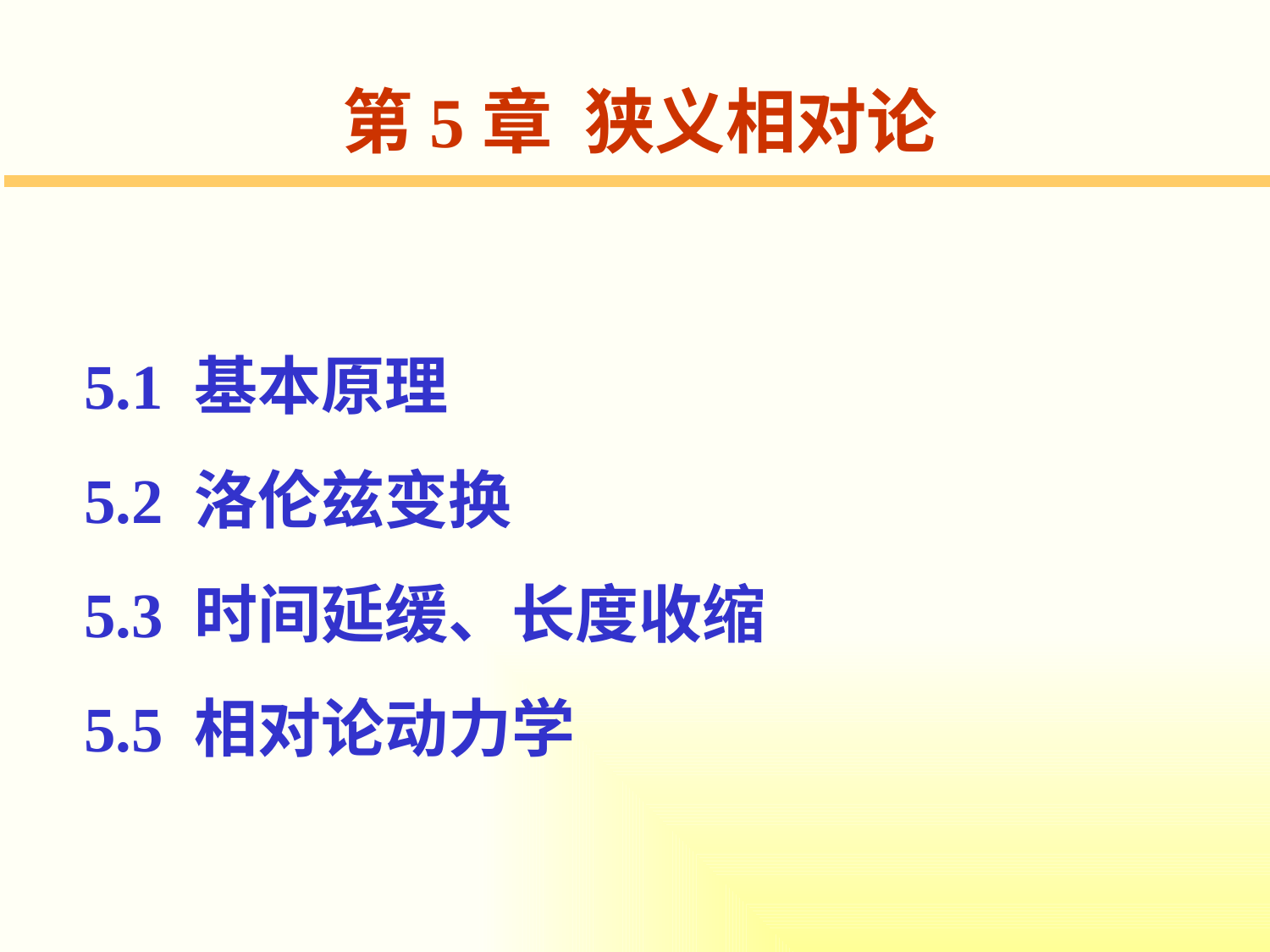

第5章  狭义相对论

5.1 基本原理
5.2 洛伦兹变换
5.3 时间延缓、长度收缩
5.5 相对论动力学